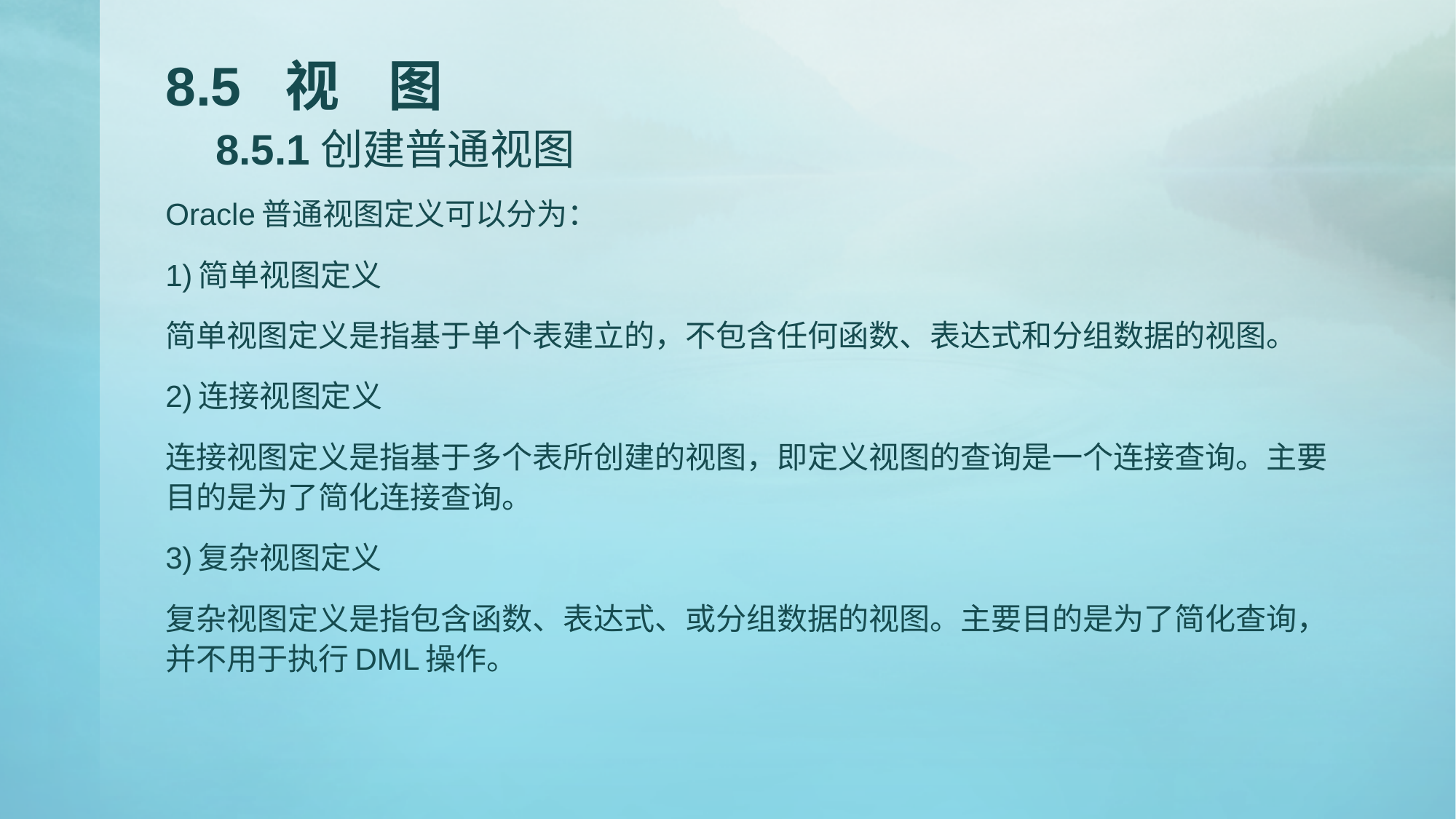

# 8.5  视    图 8.5.1创建普通视图
Oracle普通视图定义可以分为：
1)简单视图定义
简单视图定义是指基于单个表建立的，不包含任何函数、表达式和分组数据的视图。
2)连接视图定义
连接视图定义是指基于多个表所创建的视图，即定义视图的查询是一个连接查询。主要目的是为了简化连接查询。
3)复杂视图定义
复杂视图定义是指包含函数、表达式、或分组数据的视图。主要目的是为了简化查询，并不用于执行DML操作。